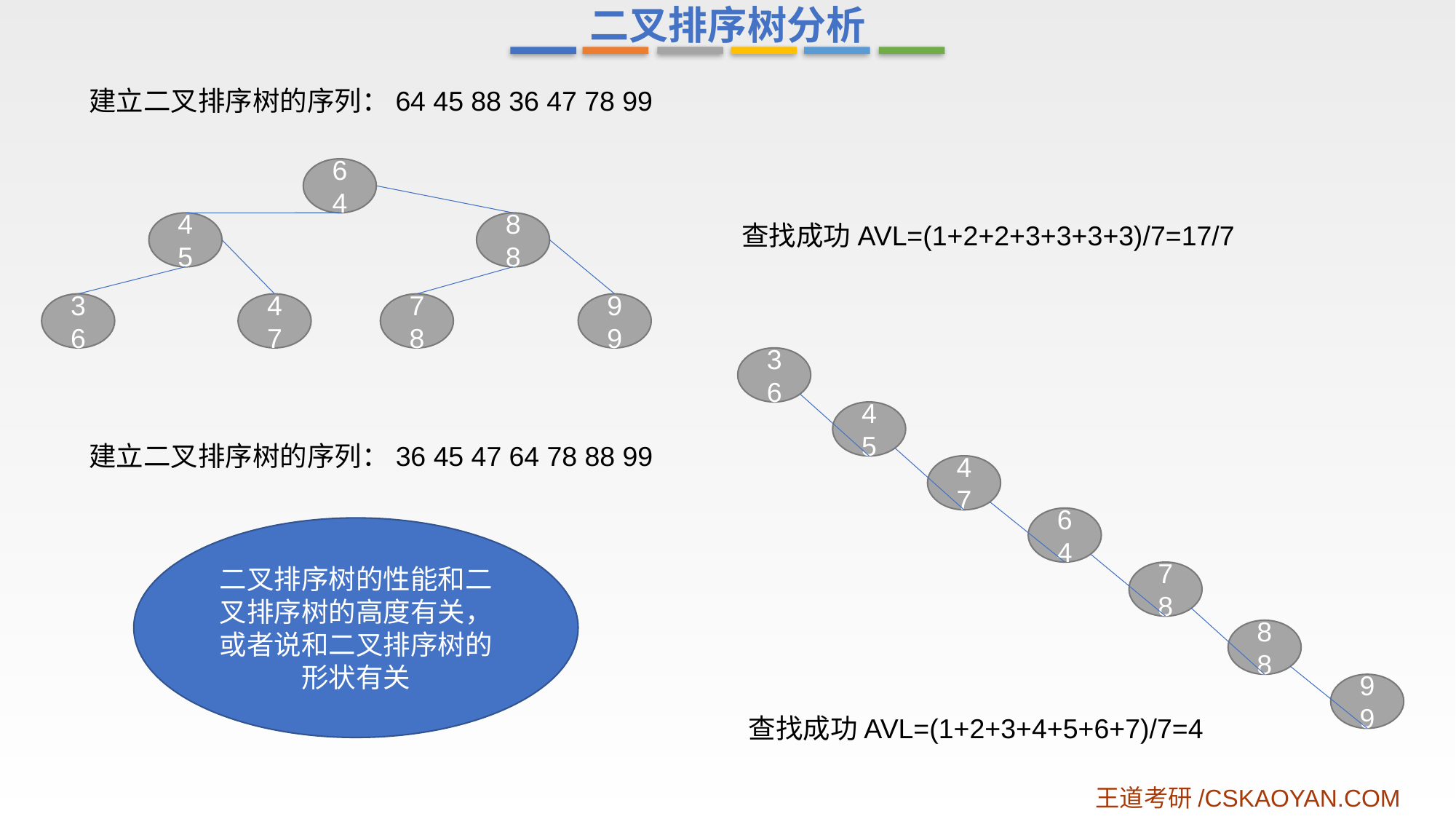

二叉排序树分析

建立二叉排序树的序列：64 45 88 36 47 78 99
64
45
88
查找成功AVL=(1+2+2+3+3+3+3)/7=17/7
36
47
78
99
36
45
建立二叉排序树的序列：36 45 47 64 78 88 99
47
64
二叉排序树的性能和二叉排序树的高度有关，或者说和二叉排序树的形状有关
78
88
99
查找成功AVL=(1+2+3+4+5+6+7)/7=4
王道考研/CSKAOYAN.COM